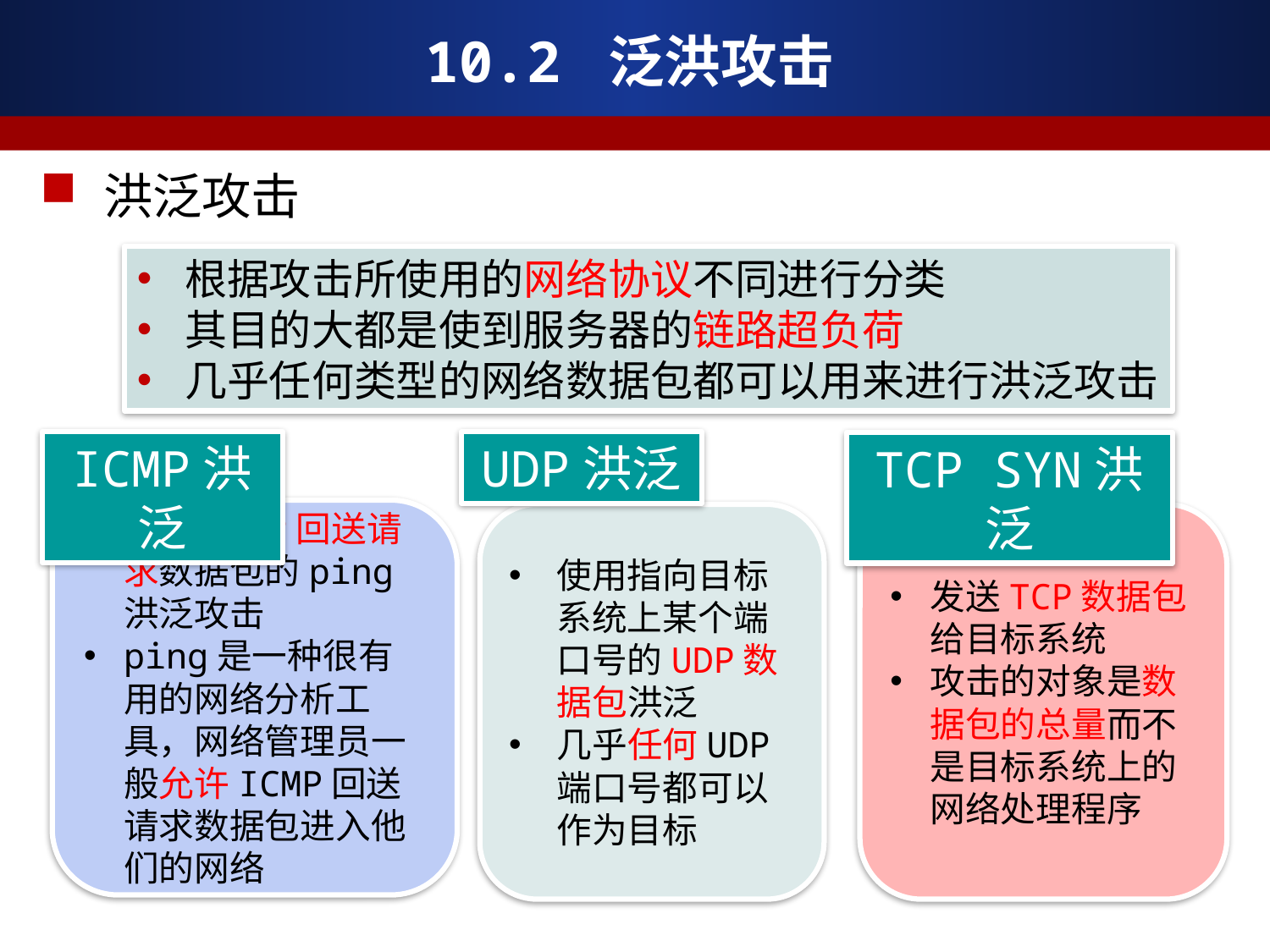

# 10.2 泛洪攻击
洪泛攻击
根据攻击所使用的网络协议不同进行分类
其目的大都是使到服务器的链路超负荷
几乎任何类型的网络数据包都可以用来进行洪泛攻击
ICMP洪泛
UDP洪泛
TCP SYN洪泛
利用ICMP回送请求数据包的ping洪泛攻击
ping是一种很有用的网络分析工具，网络管理员一般允许ICMP回送请求数据包进入他们的网络
使用指向目标系统上某个端口号的UDP数据包洪泛
几乎任何UDP端口号都可以作为目标
发送TCP数据包给目标系统
攻击的对象是数据包的总量而不是目标系统上的网络处理程序